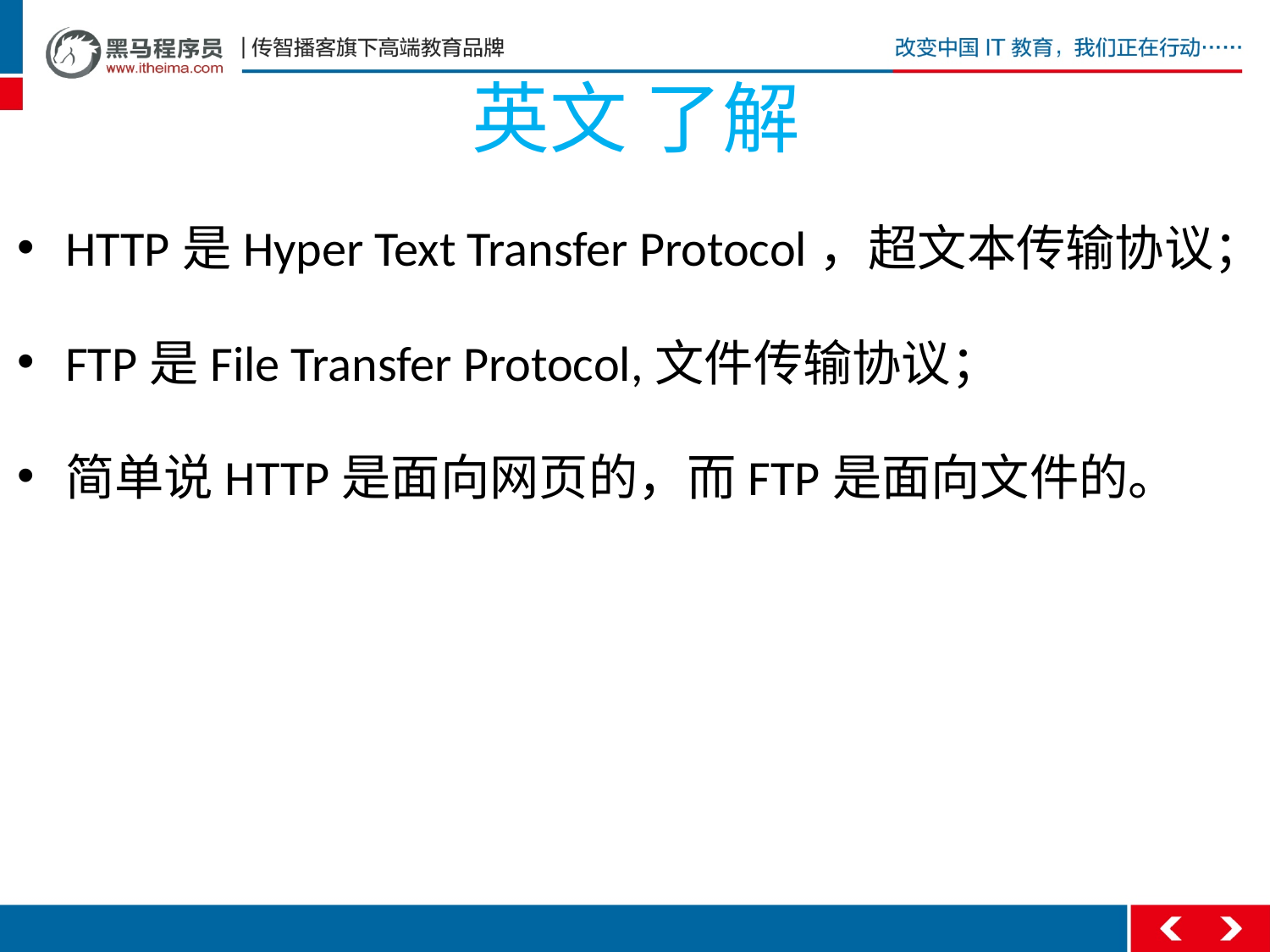

# 英文 了解
HTTP是Hyper Text Transfer Protocol，超文本传输协议；

FTP是File Transfer Protocol,文件传输协议；

简单说HTTP是面向网页的，而FTP是面向文件的。